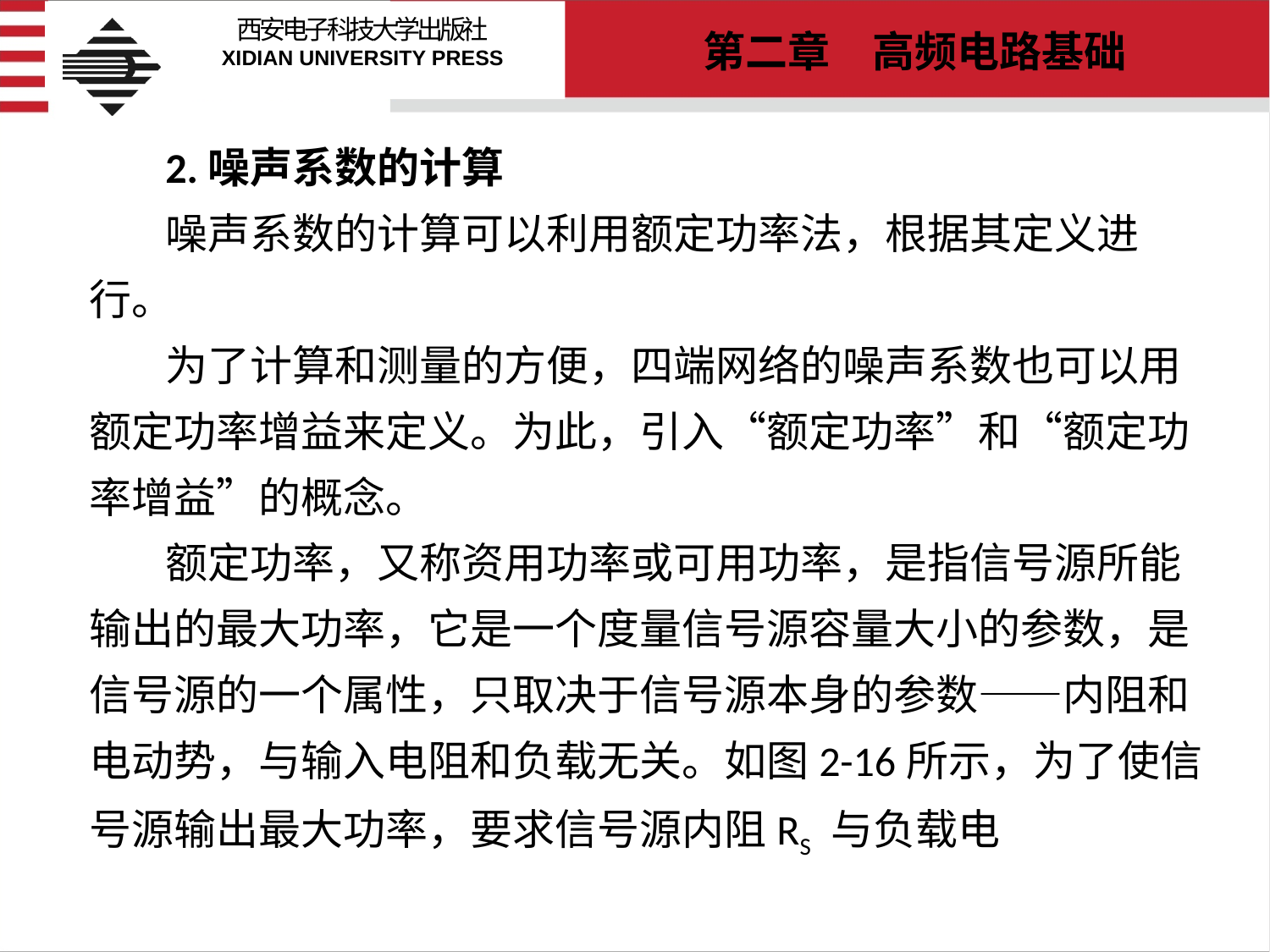

# 2.噪声系数的计算 噪声系数的计算可以利用额定功率法，根据其定义进行。 为了计算和测量的方便，四端网络的噪声系数也可以用额定功率增益来定义。为此，引入“额定功率”和“额定功率增益”的概念。 额定功率，又称资用功率或可用功率，是指信号源所能输出的最大功率，它是一个度量信号源容量大小的参数，是信号源的一个属性，只取决于信号源本身的参数——内阻和电动势，与输入电阻和负载无关。如图2-16所示，为了使信号源输出最大功率，要求信号源内阻RS 与负载电